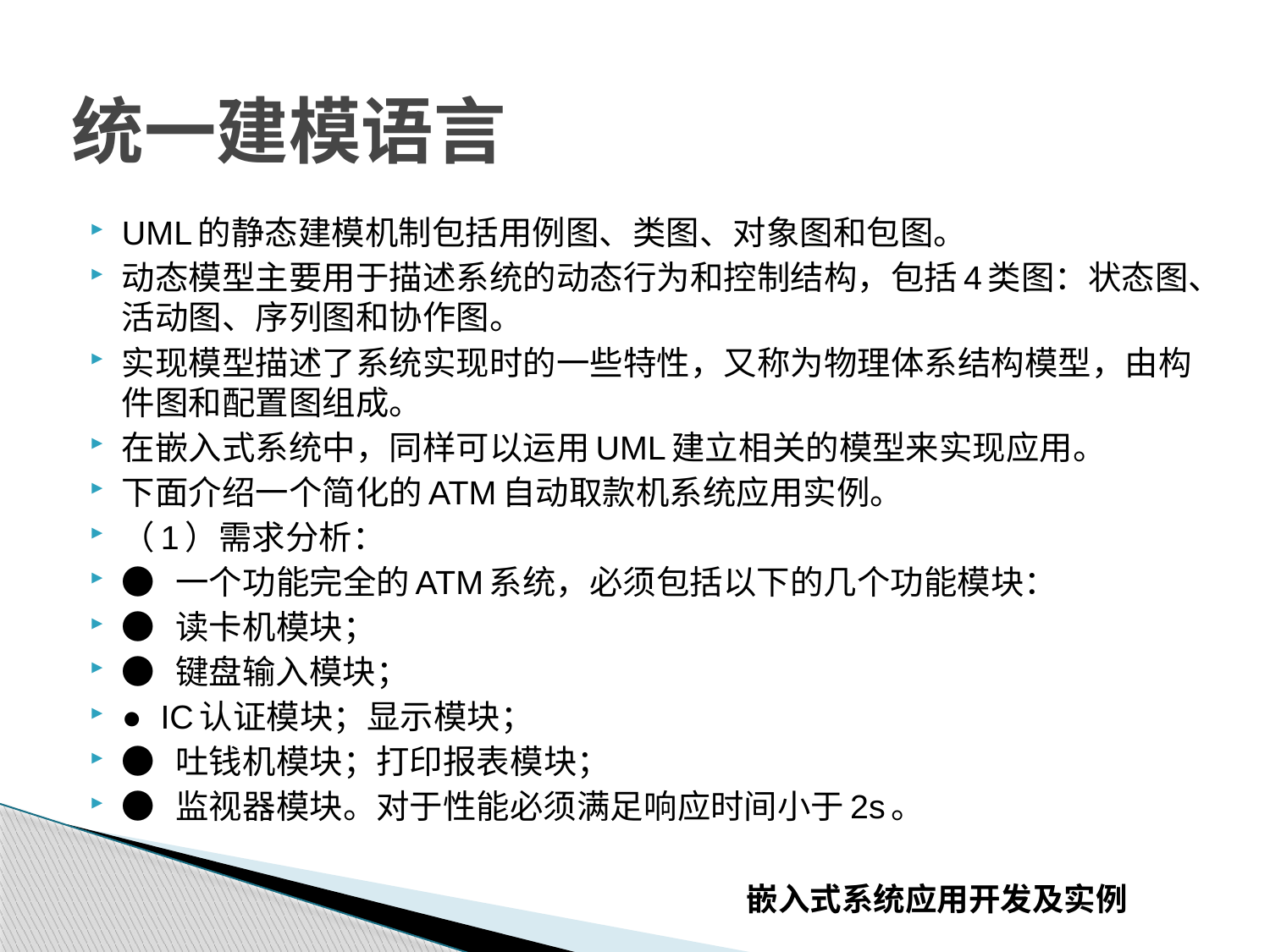

# 统一建模语言
UML的静态建模机制包括用例图、类图、对象图和包图。
动态模型主要用于描述系统的动态行为和控制结构，包括4类图：状态图、活动图、序列图和协作图。
实现模型描述了系统实现时的一些特性，又称为物理体系结构模型，由构件图和配置图组成。
在嵌入式系统中，同样可以运用UML建立相关的模型来实现应用。
下面介绍一个简化的ATM自动取款机系统应用实例。
（1）需求分析：
●  一个功能完全的ATM系统，必须包括以下的几个功能模块：
●  读卡机模块；
●  键盘输入模块；
●  IC认证模块；显示模块；
●  吐钱机模块；打印报表模块；
●  监视器模块。对于性能必须满足响应时间小于2s。

嵌入式系统应用开发及实例